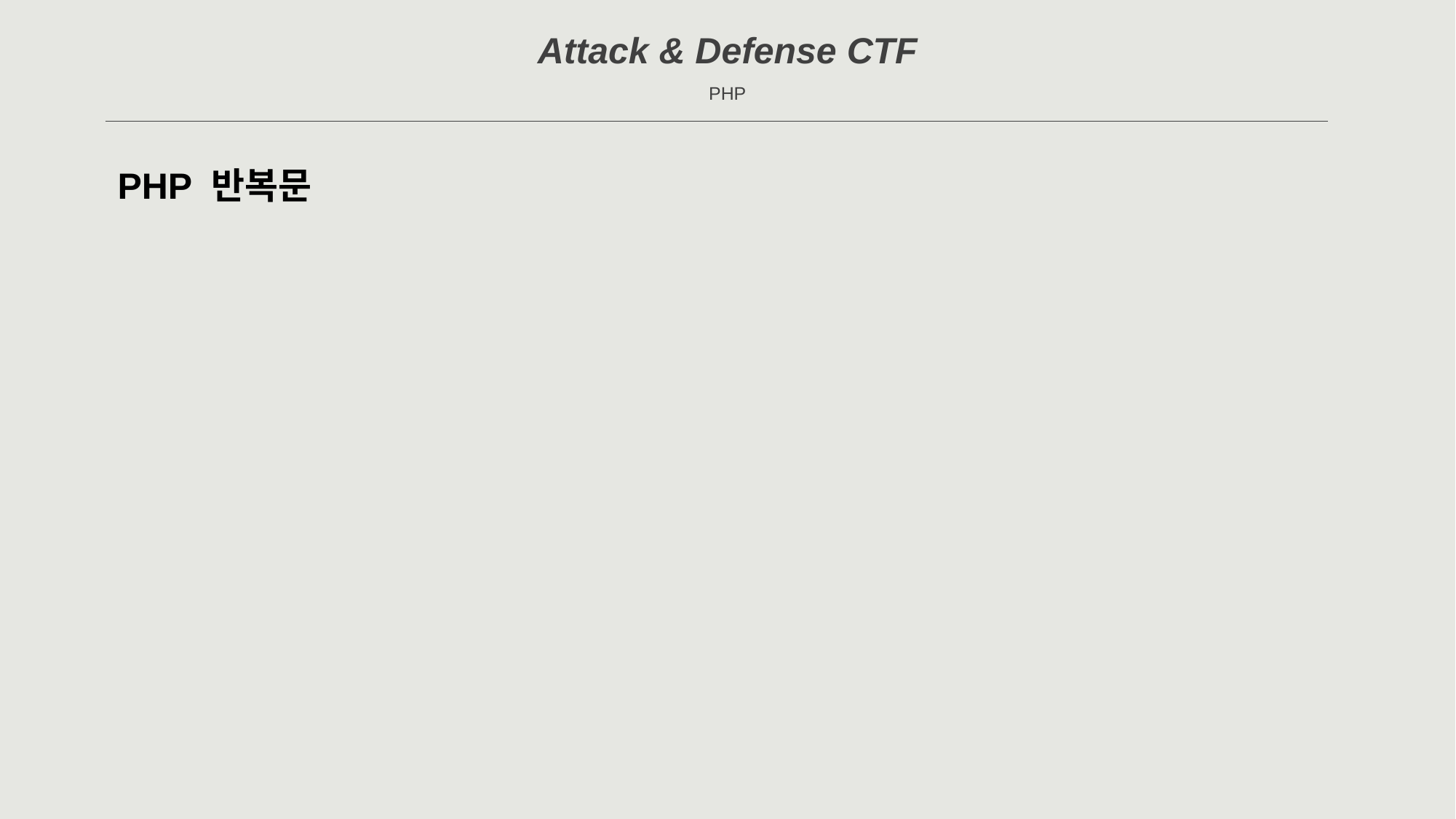

Attack & Defense CTF
PHP
PHP 반복문